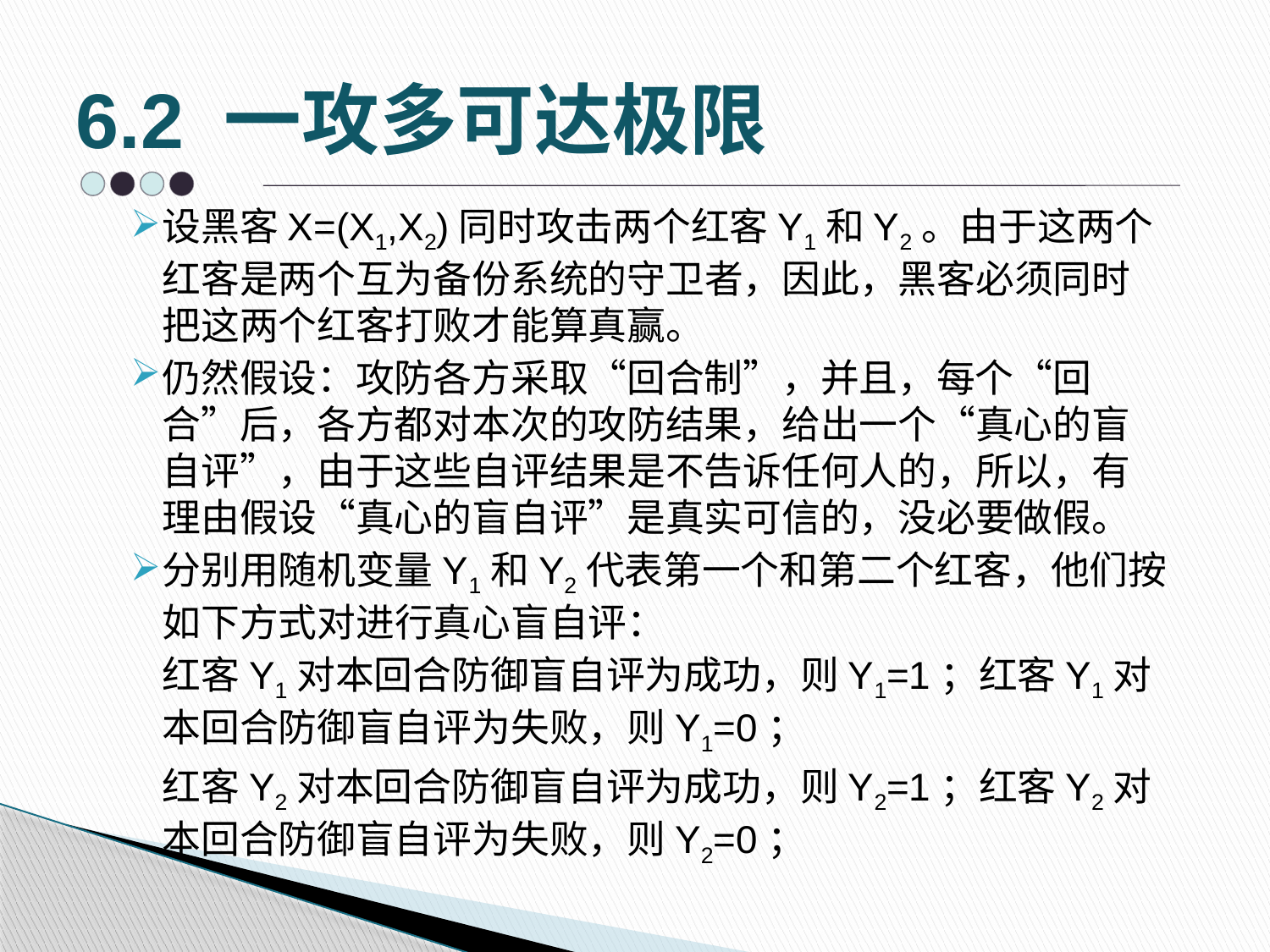

# 6.2 一攻多可达极限

设黑客X=(X1,X2)同时攻击两个红客Y1和Y2。由于这两个红客是两个互为备份系统的守卫者，因此，黑客必须同时把这两个红客打败才能算真赢。
仍然假设：攻防各方采取“回合制”，并且，每个“回合”后，各方都对本次的攻防结果，给出一个“真心的盲自评”，由于这些自评结果是不告诉任何人的，所以，有理由假设“真心的盲自评”是真实可信的，没必要做假。
分别用随机变量Y1和Y2代表第一个和第二个红客，他们按如下方式对进行真心盲自评：
	红客Y1对本回合防御盲自评为成功，则Y1=1；红客Y1对本回合防御盲自评为失败，则Y1=0；
	红客Y2对本回合防御盲自评为成功，则Y2=1；红客Y2对本回合防御盲自评为失败，则Y2=0；